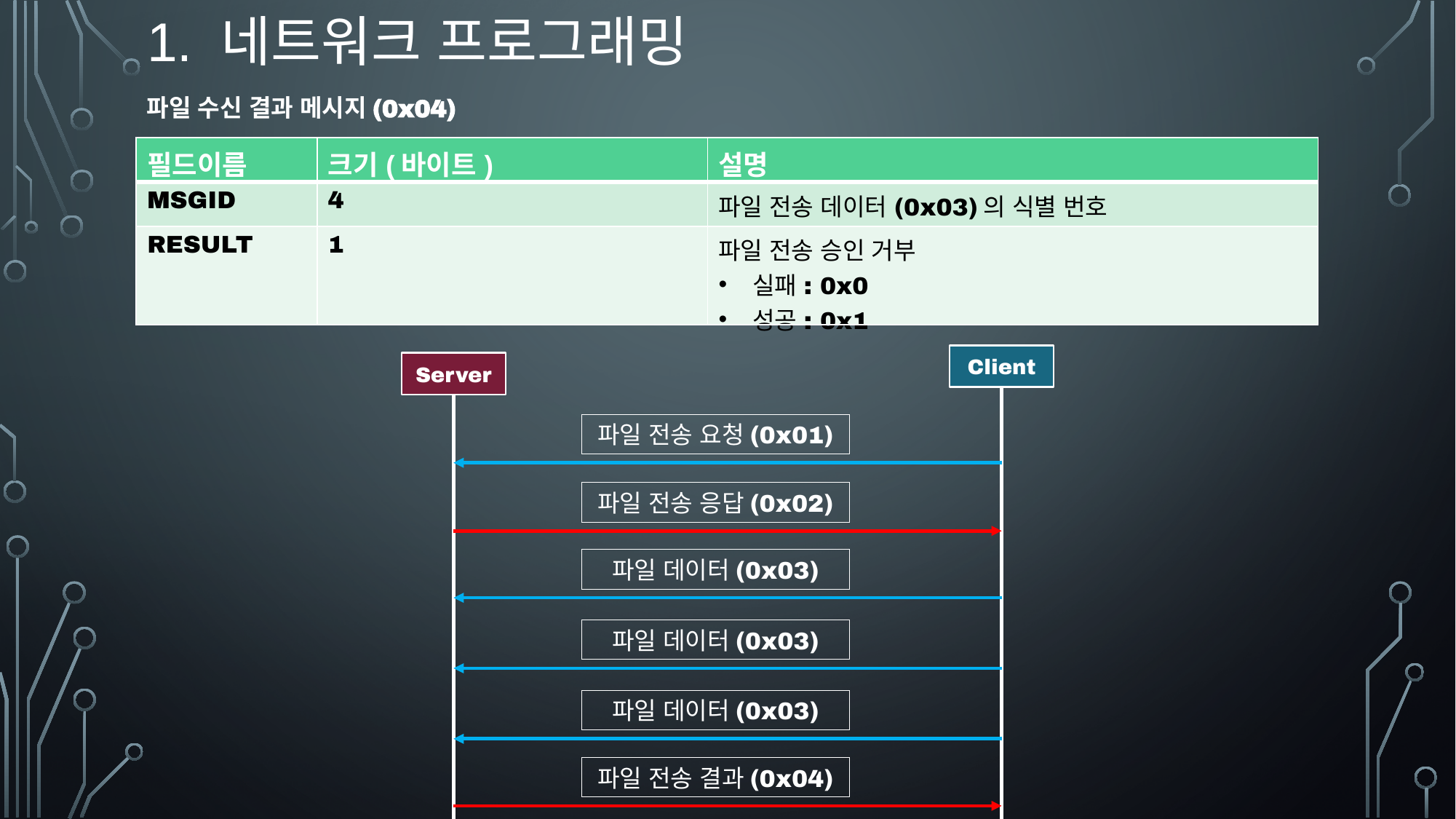

# 1. 네트워크 프로그래밍
파일 수신 결과 메시지(0x04)
| 필드이름 | 크기(바이트) | 설명 |
| --- | --- | --- |
| MSGID | 4 | 파일 전송 데이터(0x03)의 식별 번호 |
| RESULT | 1 | 파일 전송 승인 거부 실패: 0x0 성공: 0x1 |
Client
Server
파일 전송 요청(0x01)
파일 전송 응답(0x02)
파일 데이터(0x03)
파일 데이터(0x03)
파일 데이터(0x03)
파일 전송 결과(0x04)